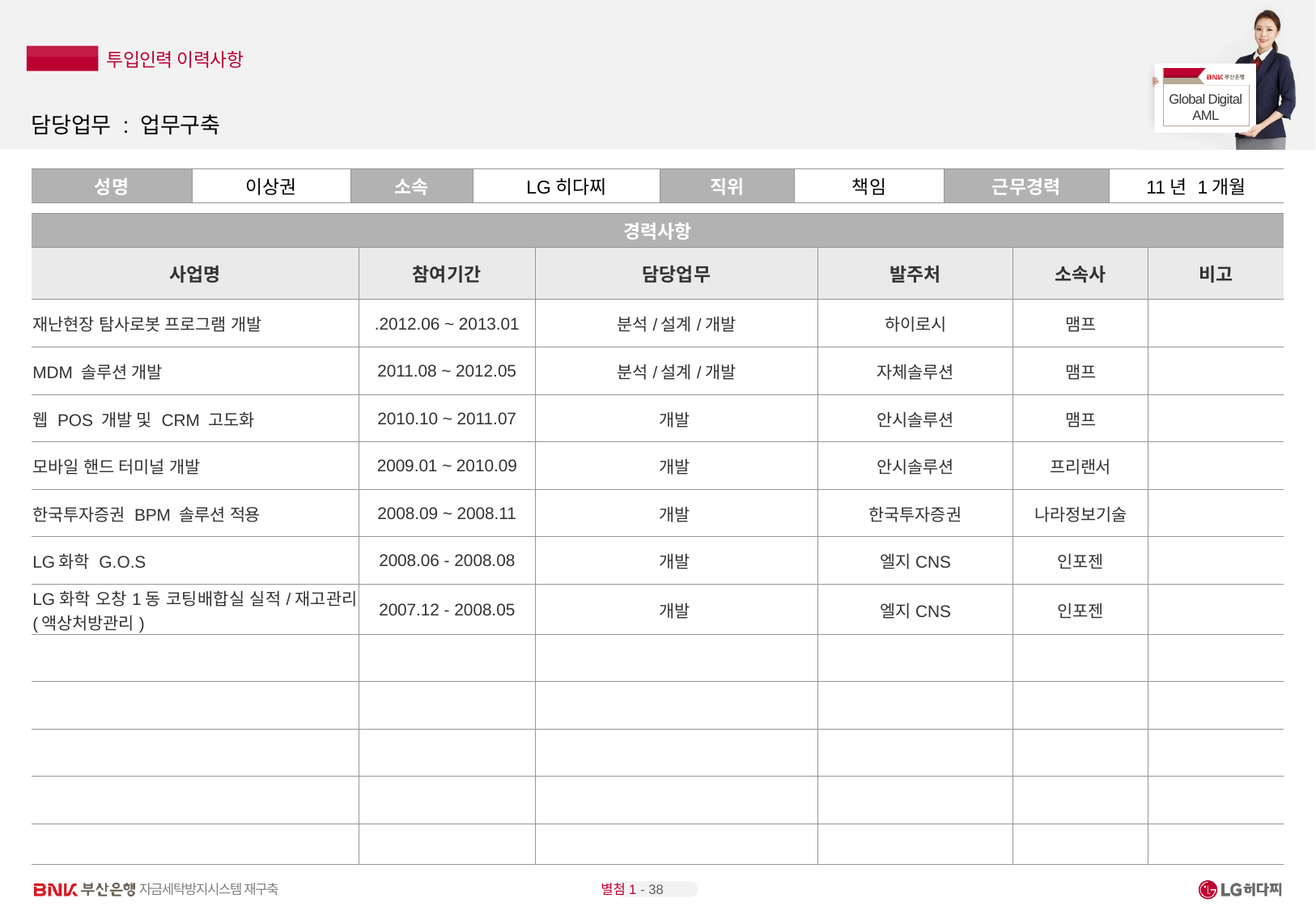

# 담당업무 : 업무구축
| 성명 | 이상권 | 소속 | LG히다찌 | 직위 | 책임 | 근무경력 | 11년 1개월 |
| --- | --- | --- | --- | --- | --- | --- | --- |
| 경력사항 |  |  |  |  |  |
| --- | --- | --- | --- | --- | --- |
| 사업명 | 참여기간 | 담당업무 | 발주처 | 소속사 | 비고 |
| 재난현장 탐사로봇 프로그램 개발 | .2012.06 ~ 2013.01 | 분석/설계/개발 | 하이로시 | 맴프 |  |
| MDM 솔루션 개발 | 2011.08 ~ 2012.05 | 분석/설계/개발 | 자체솔루션 | 맴프 |  |
| 웹 POS 개발 및 CRM 고도화 | 2010.10 ~ 2011.07 | 개발 | 안시솔루션 | 맴프 |  |
| 모바일 핸드 터미널 개발 | 2009.01 ~ 2010.09 | 개발 | 안시솔루션 | 프리랜서 |  |
| 한국투자증권 BPM 솔루션 적용 | 2008.09 ~ 2008.11 | 개발 | 한국투자증권 | 나라정보기술 |  |
| LG화학 G.O.S | 2008.06 - 2008.08 | 개발 | 엘지CNS | 인포젠 |  |
| LG화학 오창1동 코팅배합실 실적/재고관리 (액상처방관리) | 2007.12 - 2008.05 | 개발 | 엘지CNS | 인포젠 |  |
|  |  |  |  |  |  |
|  |  |  |  |  |  |
|  |  |  |  |  |  |
|  |  |  |  |  |  |
|  |  |  |  |  |  |
별첨1 - 38